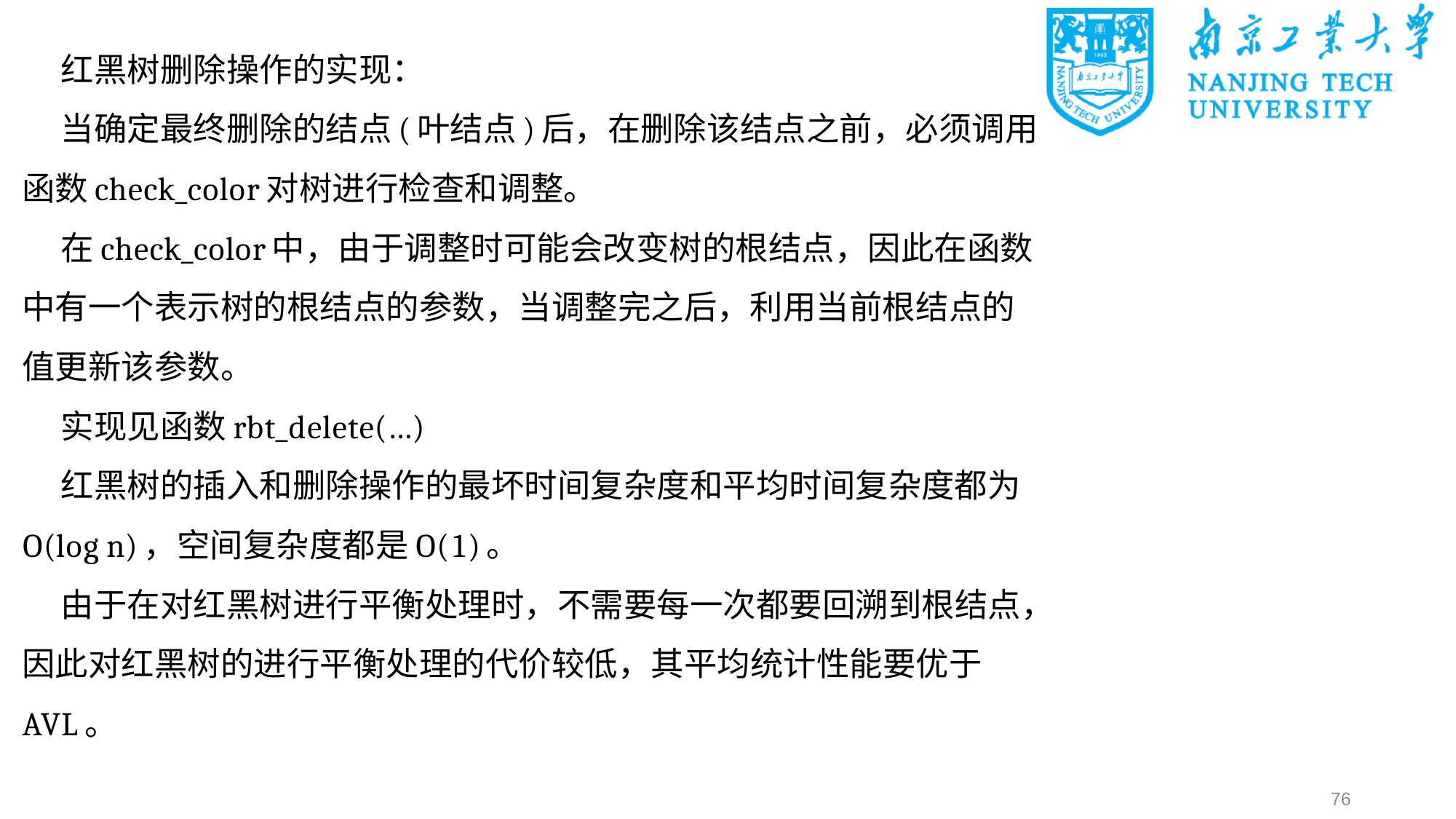

红黑树删除操作的实现：
当确定最终删除的结点(叶结点)后，在删除该结点之前，必须调用函数check_color对树进行检查和调整。
在check_color中，由于调整时可能会改变树的根结点，因此在函数中有一个表示树的根结点的参数，当调整完之后，利用当前根结点的值更新该参数。
实现见函数rbt_delete(…)
红黑树的插入和删除操作的最坏时间复杂度和平均时间复杂度都为O(log n)，空间复杂度都是O(1)。
由于在对红黑树进行平衡处理时，不需要每一次都要回溯到根结点，因此对红黑树的进行平衡处理的代价较低，其平均统计性能要优于AVL。
76